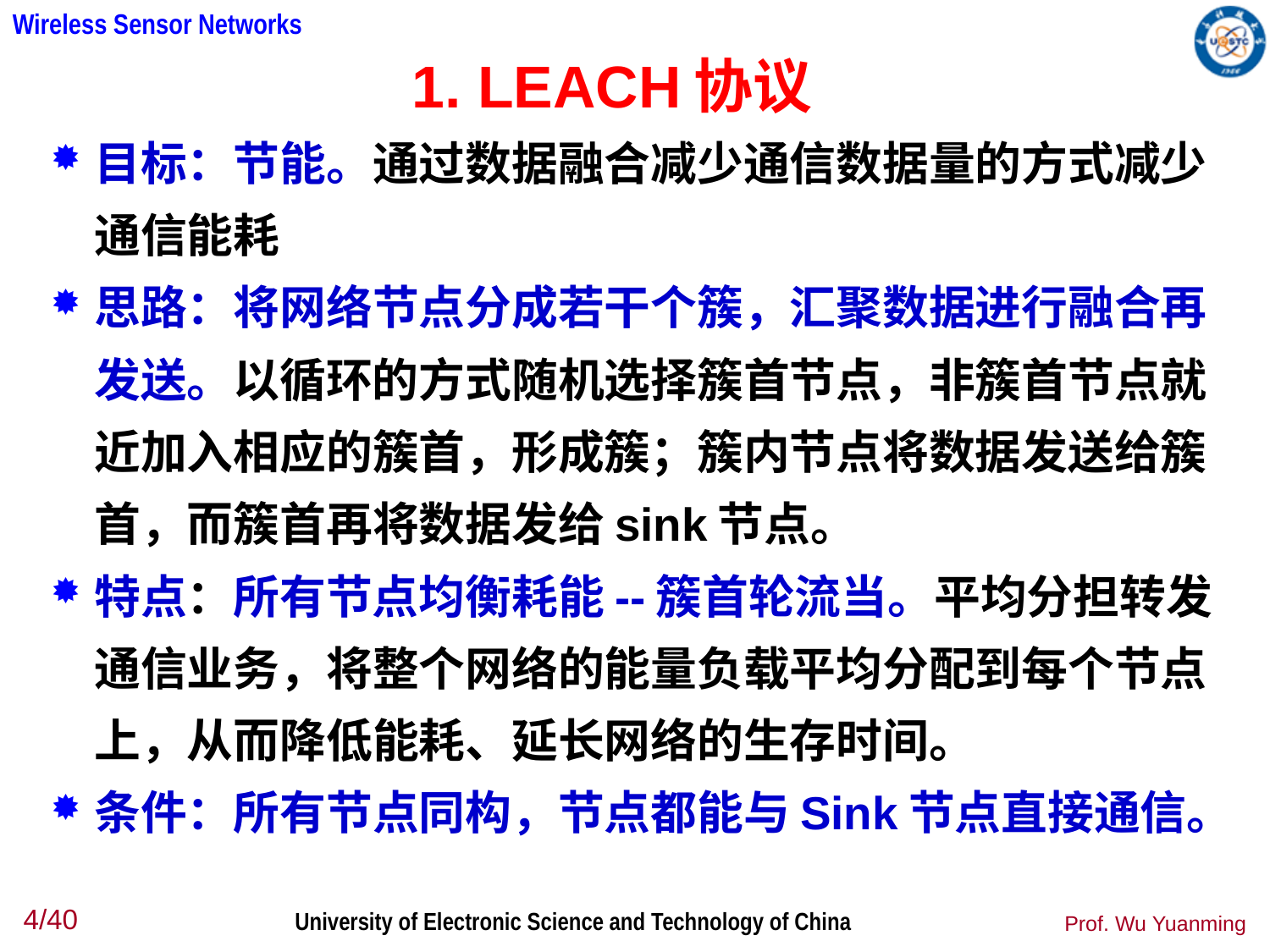

# 1. LEACH协议
目标：节能。通过数据融合减少通信数据量的方式减少通信能耗
思路：将网络节点分成若干个簇，汇聚数据进行融合再发送。以循环的方式随机选择簇首节点，非簇首节点就近加入相应的簇首，形成簇；簇内节点将数据发送给簇首，而簇首再将数据发给sink节点。
特点：所有节点均衡耗能--簇首轮流当。平均分担转发通信业务，将整个网络的能量负载平均分配到每个节点上，从而降低能耗、延长网络的生存时间。
条件：所有节点同构，节点都能与Sink节点直接通信。
4/40
Prof. Wu Yuanming